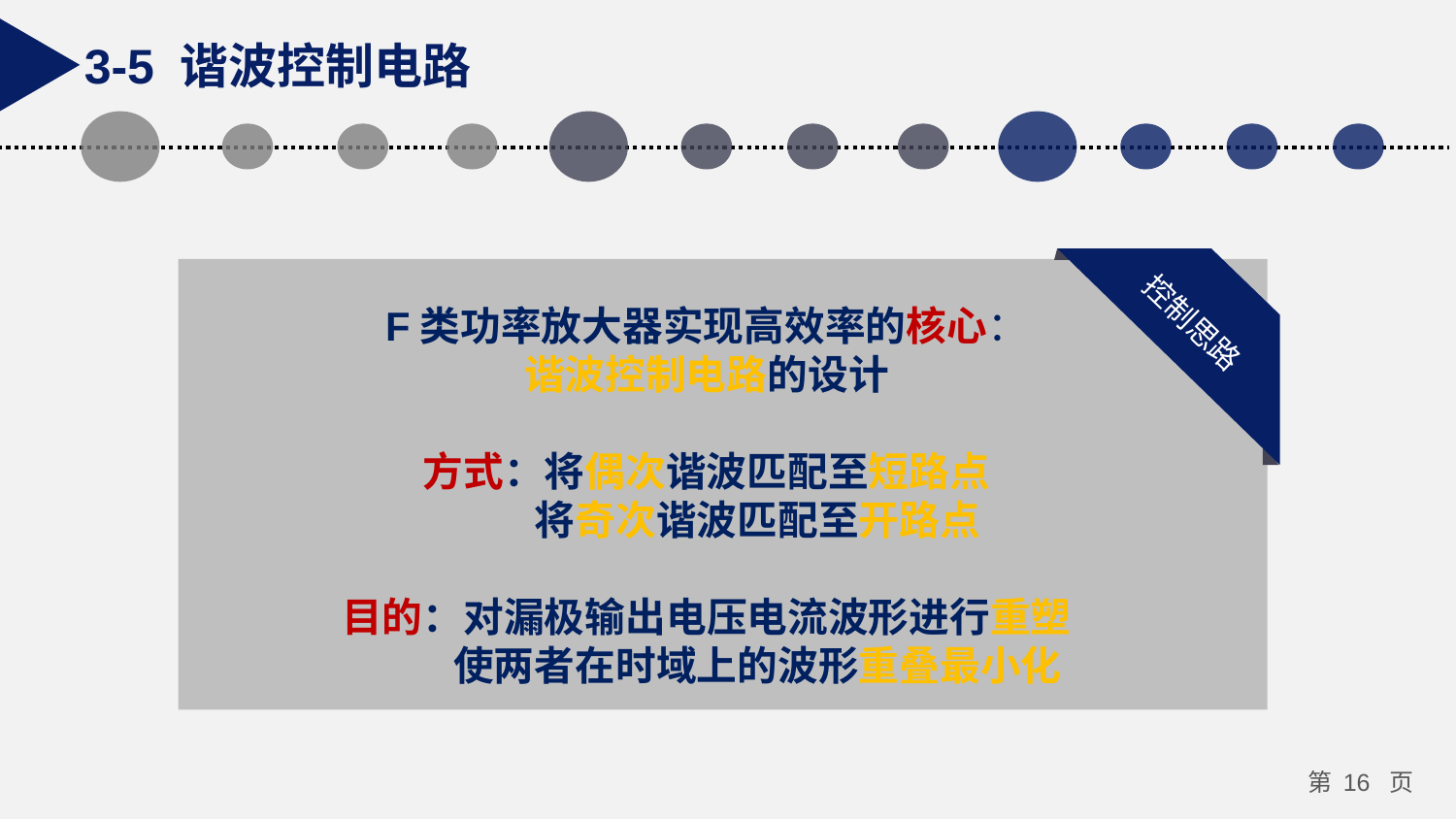

3-5 谐波控制电路

控制思路

F类功率放大器实现高效率的核心：
谐波控制电路的设计

方式：将偶次谐波匹配至短路点
          将奇次谐波匹配至开路点

目的：对漏极输出电压电流波形进行重塑
          使两者在时域上的波形重叠最小化